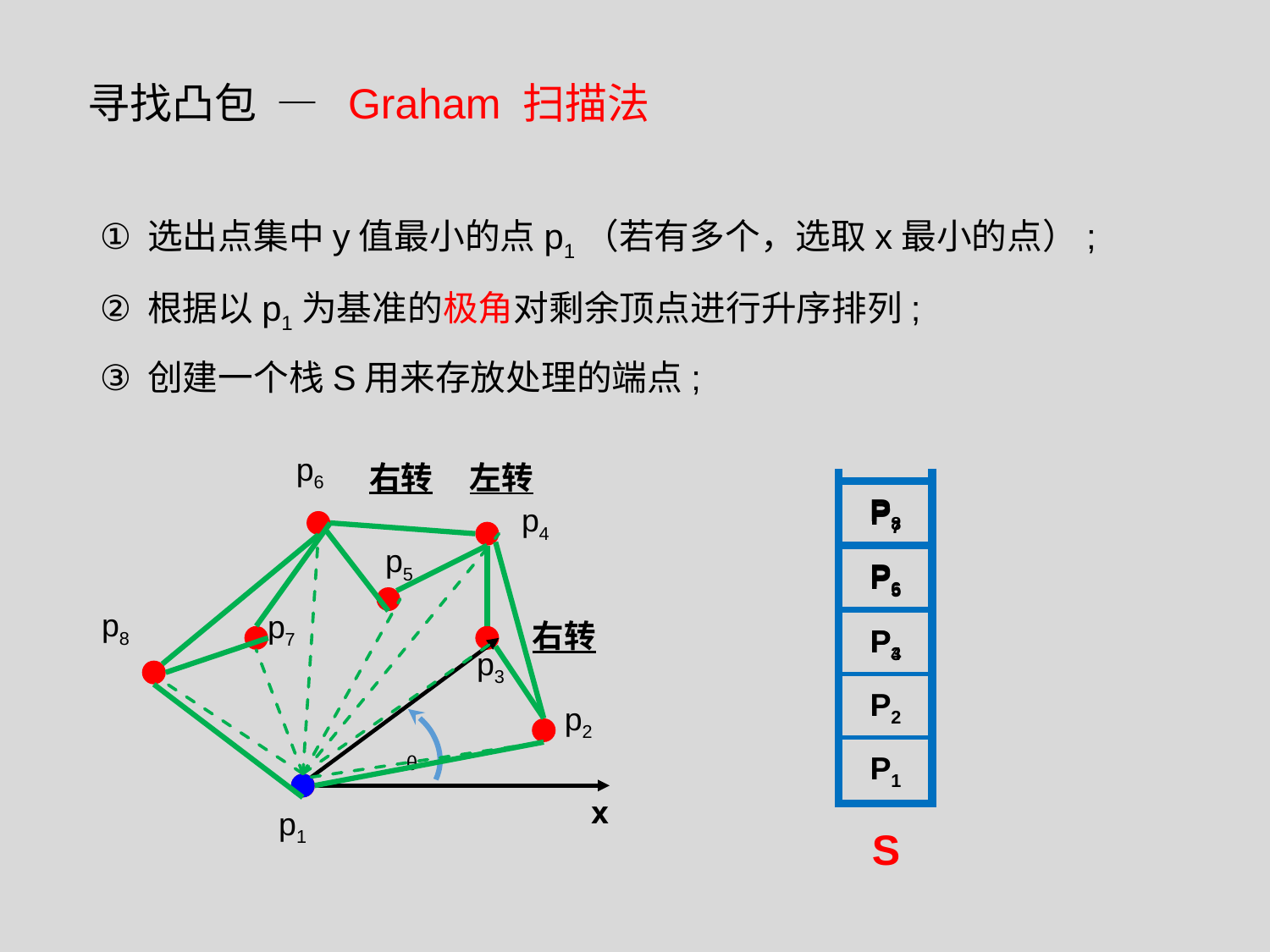

寻找凸包  —  Graham 扫描法
选出点集中y值最小的点p1（若有多个，选取x最小的点）;
根据以p1为基准的极角对剩余顶点进行升序排列;
创建一个栈S用来存放处理的端点;
p6
p4

p5
p8
p7
p3
p2
p1
右转
左转
S
P8
P7
P6
P5
P4
右转
P3
P2

θ
P1

x
x